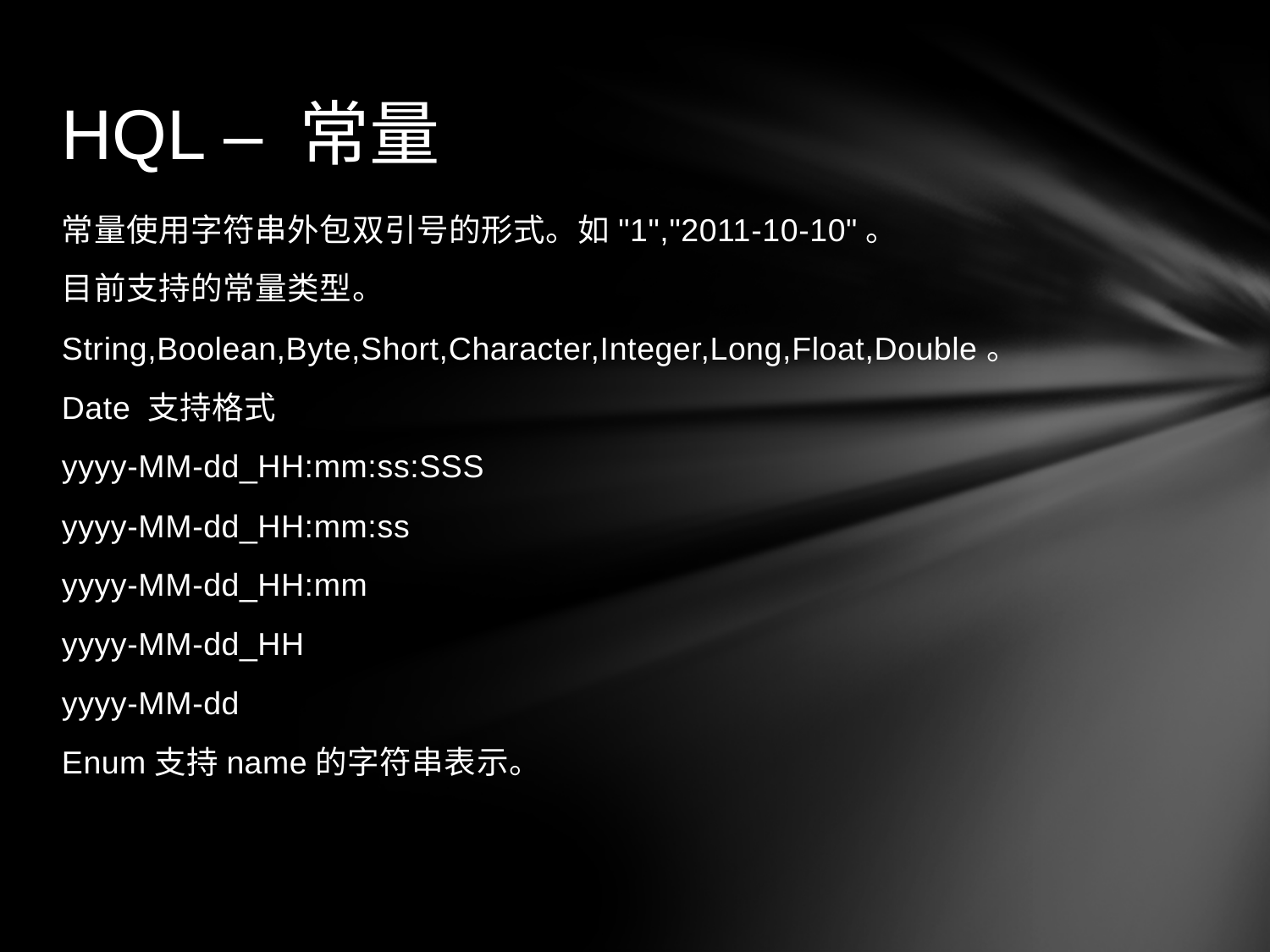

# HQL – 常量
常量使用字符串外包双引号的形式。如"1","2011-10-10"。
目前支持的常量类型。
String,Boolean,Byte,Short,Character,Integer,Long,Float,Double。
Date 支持格式
yyyy-MM-dd_HH:mm:ss:SSS
yyyy-MM-dd_HH:mm:ss
yyyy-MM-dd_HH:mm
yyyy-MM-dd_HH
yyyy-MM-dd
Enum支持name的字符串表示。